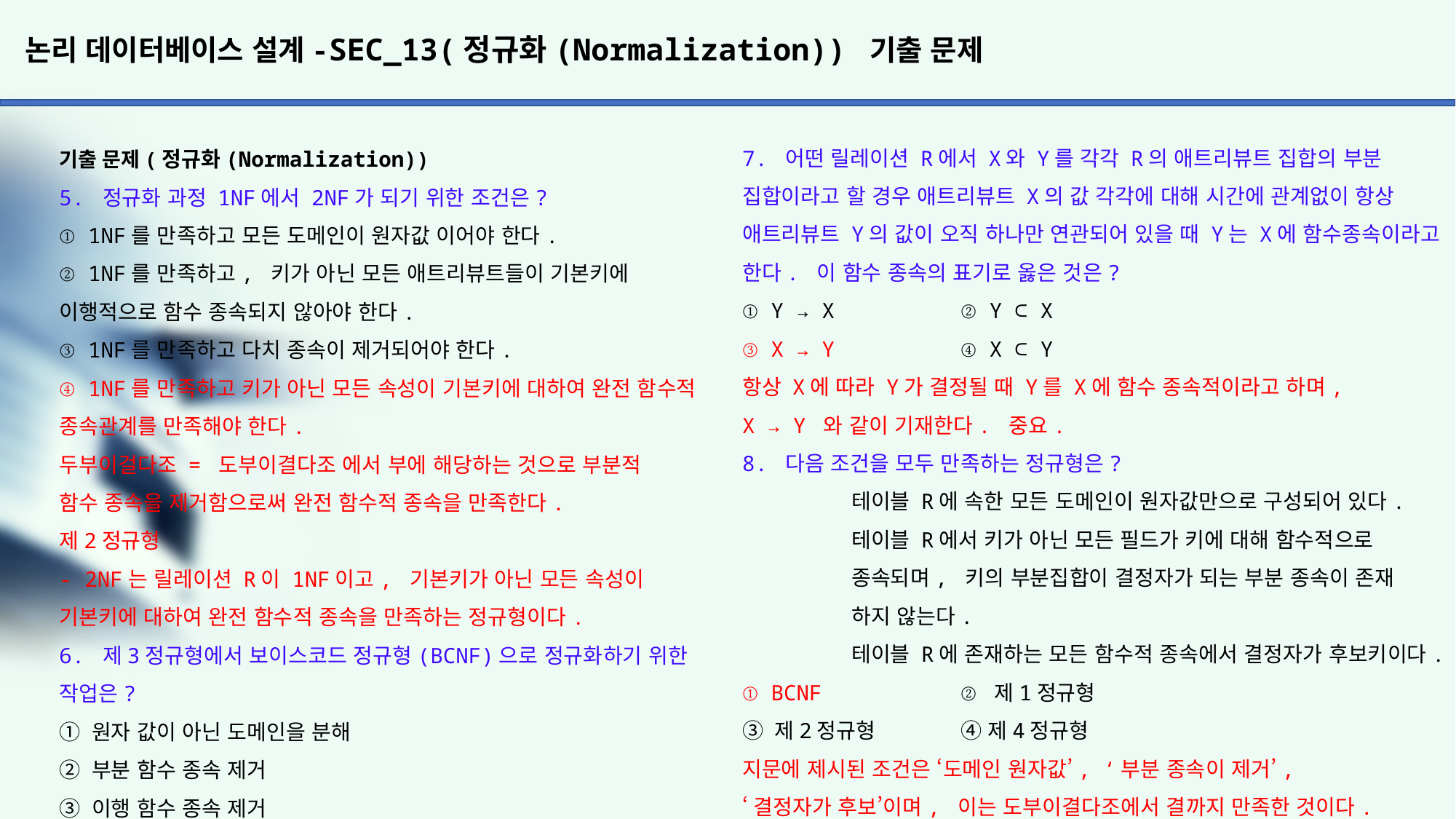

# 논리 데이터베이스 설계-SEC_13(정규화(Normalization)) 기출 문제
7. 어떤 릴레이션 R에서 X와 Y를 각각 R의 애트리뷰트 집합의 부분
집합이라고 할 경우 애트리뷰트 X의 값 각각에 대해 시간에 관계없이 항상 애트리뷰트 Y의 값이 오직 하나만 연관되어 있을 때 Y는 X에 함수종속이라고 한다. 이 함수 종속의 표기로 옳은 것은?
① Y → X 		② Y ⊂ X
③ X → Y 		④ X ⊂ Y
항상 X에 따라 Y가 결정될 때 Y를 X에 함수 종속적이라고 하며,
X → Y 와 같이 기재한다. 중요.
8. 다음 조건을 모두 만족하는 정규형은?
	테이블 R에 속한 모든 도메인이 원자값만으로 구성되어 있다.
	테이블 R에서 키가 아닌 모든 필드가 키에 대해 함수적으로
	종속되며, 키의 부분집합이 결정자가 되는 부분 종속이 존재
	하지 않는다.
	테이블 R에 존재하는 모든 함수적 종속에서 결정자가 후보키이다.
① BCNF		② 제1정규형
③ 제2정규형	④ 제4정규형
지문에 제시된 조건은 ‘도메인 원자값’, ‘부분 종속이 제거’,
‘결정자가 후보’이며, 이는 도부이결다조에서 결까지 만족한 것이다.
결정자/종속자 : 결정자(Determinant)는 속성 간의 종속성을 규명할
때, 기준이 되는 값이고, 종속자(Dependent)는 결정자의 값에 의해서
정해지는 값을 의미한다.
기출 문제(정규화(Normalization))
5. 정규화 과정 1NF에서 2NF가 되기 위한 조건은?
① 1NF를 만족하고 모든 도메인이 원자값 이어야 한다.
② 1NF를 만족하고, 키가 아닌 모든 애트리뷰트들이 기본키에 이행적으로 함수 종속되지 않아야 한다.
③ 1NF를 만족하고 다치 종속이 제거되어야 한다.
④ 1NF를 만족하고 키가 아닌 모든 속성이 기본키에 대하여 완전 함수적 종속관계를 만족해야 한다.
두부이걸다조 = 도부이결다조 에서 부에 해당하는 것으로 부분적
함수 종속을 제거함으로써 완전 함수적 종속을 만족한다.
제2정규형
- 2NF는 릴레이션 R이 1NF이고, 기본키가 아닌 모든 속성이 기본키에 대하여 완전 함수적 종속을 만족하는 정규형이다.
6. 제3정규형에서 보이스코드 정규형(BCNF)으로 정규화하기 위한
작업은?
① 원자 값이 아닌 도메인을 분해
② 부분 함수 종속 제거
③ 이행 함수 종속 제거
④ 결정자가 후보키가 아닌 함수종속 제거
도부이결다조에서 결에 해당하는 것이다.
BCNF(Boyce-Codd 정규형)
- BCNF는 릴레이션 R에서 결정자가 모두 후보키(Candidate Key)인
정규형이다.
	-> 3NF에서 후보키가 여러 개 존재하고 서로 중첩되는 경우
	   에 적용하는, 강한 제3정규형이라고도 한다.
	-> 모든 BCNF가 종속성을 보존하는 것은 아니다.
	-> BCNF의 제약 조건
		① 키가 아닌 모든 속성은 각 키에 대하여 완전 종속
		   해야 한다.
		② 키가 아닌 모든 속성은 그 자신이 부분적으로
		   들어가 있지 않은 모든 키에 대하여 완전 종속해야
		   한다.
		③ 어떤 속성도 키가 아닌 속성에 대해서는 완전 종속
		   할 수 없다.